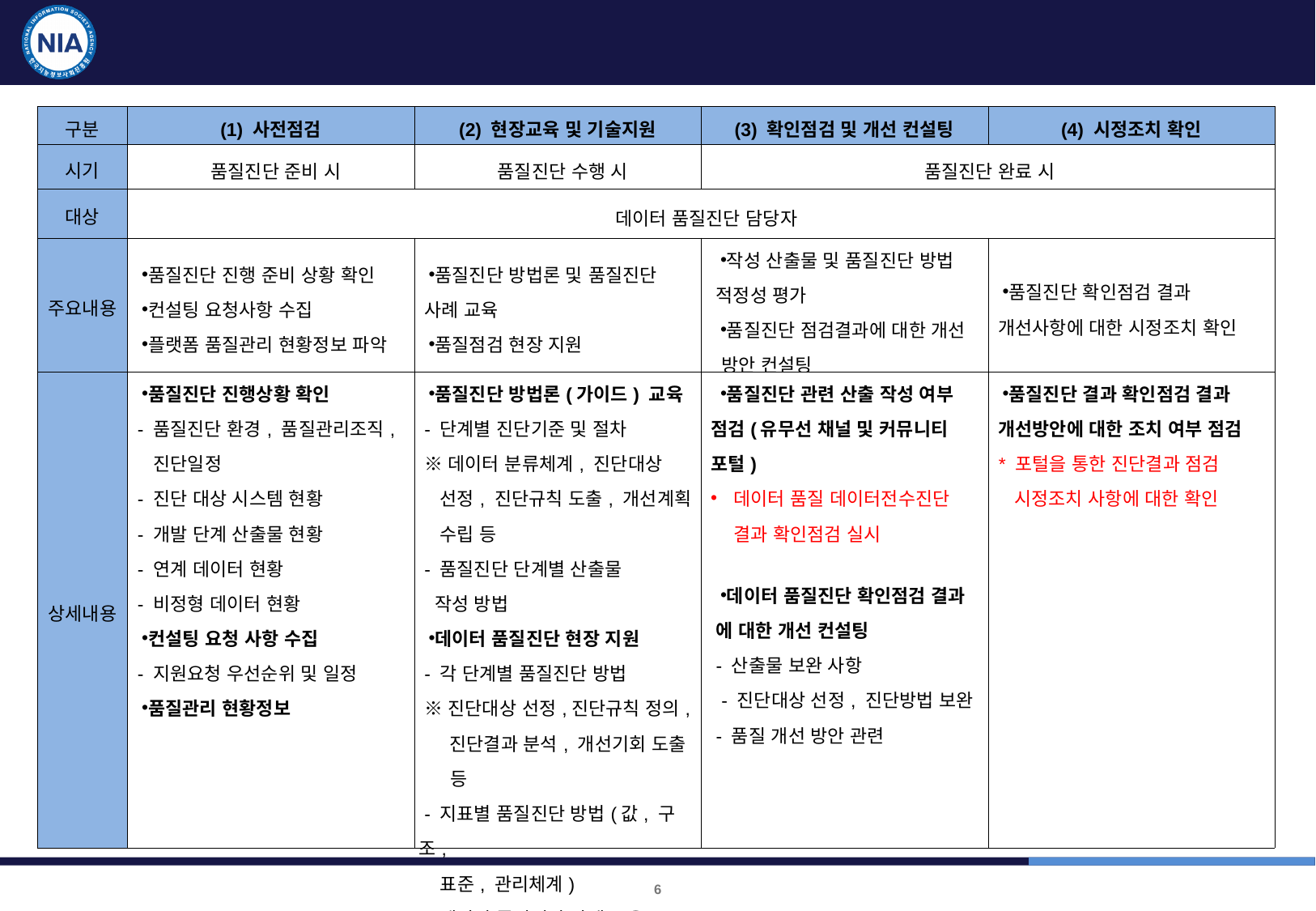

품질진단 현장지원 컨설팅 유형
| 구분 | (1) 사전점검 | (2) 현장교육 및 기술지원 | (3) 확인점검 및 개선 컨설팅 | (4) 시정조치 확인 |
| --- | --- | --- | --- | --- |
| 시기 | 품질진단 준비 시 | 품질진단 수행 시 | 품질진단 완료 시 |  |
| 대상 | 데이터 품질진단 담당자 |  |  |  |
| 주요내용 | 품질진단 진행 준비 상황 확인 컨설팅 요청사항 수집 플랫폼 품질관리 현황정보 파악 | 품질진단 방법론 및 품질진단 사례 교육 품질점검 현장 지원 | 작성 산출물 및 품질진단 방법 적정성 평가 품질진단 점검결과에 대한 개선 방안 컨설팅 | 품질진단 확인점검 결과 개선사항에 대한 시정조치 확인 |
| 상세내용 | 품질진단 진행상황 확인 - 품질진단 환경, 품질관리조직, 진단일정 - 진단 대상 시스템 현황 - 개발 단계 산출물 현황 - 연계 데이터 현황 - 비정형 데이터 현황 컨설팅 요청 사항 수집 - 지원요청 우선순위 및 일정 품질관리 현황정보 | 품질진단 방법론(가이드) 교육 - 단계별 진단기준 및 절차 ※ 데이터 분류체계, 진단대상 선정, 진단규칙 도출, 개선계획 수립 등 - 품질진단 단계별 산출물 작성 방법 데이터 품질진단 현장 지원 - 각 단계별 품질진단 방법 ※ 진단대상 선정,진단규칙 정의, 진단결과 분석, 개선기회 도출 등 - 지표별 품질진단 방법(값, 구조, 표준, 관리체계) - 데이터 품질진단 사례 교육 | 품질진단 관련 산출 작성 여부 점검(유무선 채널 및 커뮤니티 포털) 데이터 품질 데이터전수진단 결과 확인점검 실시 데이터 품질진단 확인점검 결과 에 대한 개선 컨설팅 - 산출물 보완 사항 - 진단대상 선정, 진단방법 보완 - 품질 개선 방안 관련 | 품질진단 결과 확인점검 결과 개선방안에 대한 조치 여부 점검 \* 포털을 통한 진단결과 점검 시정조치 사항에 대한 확인 |